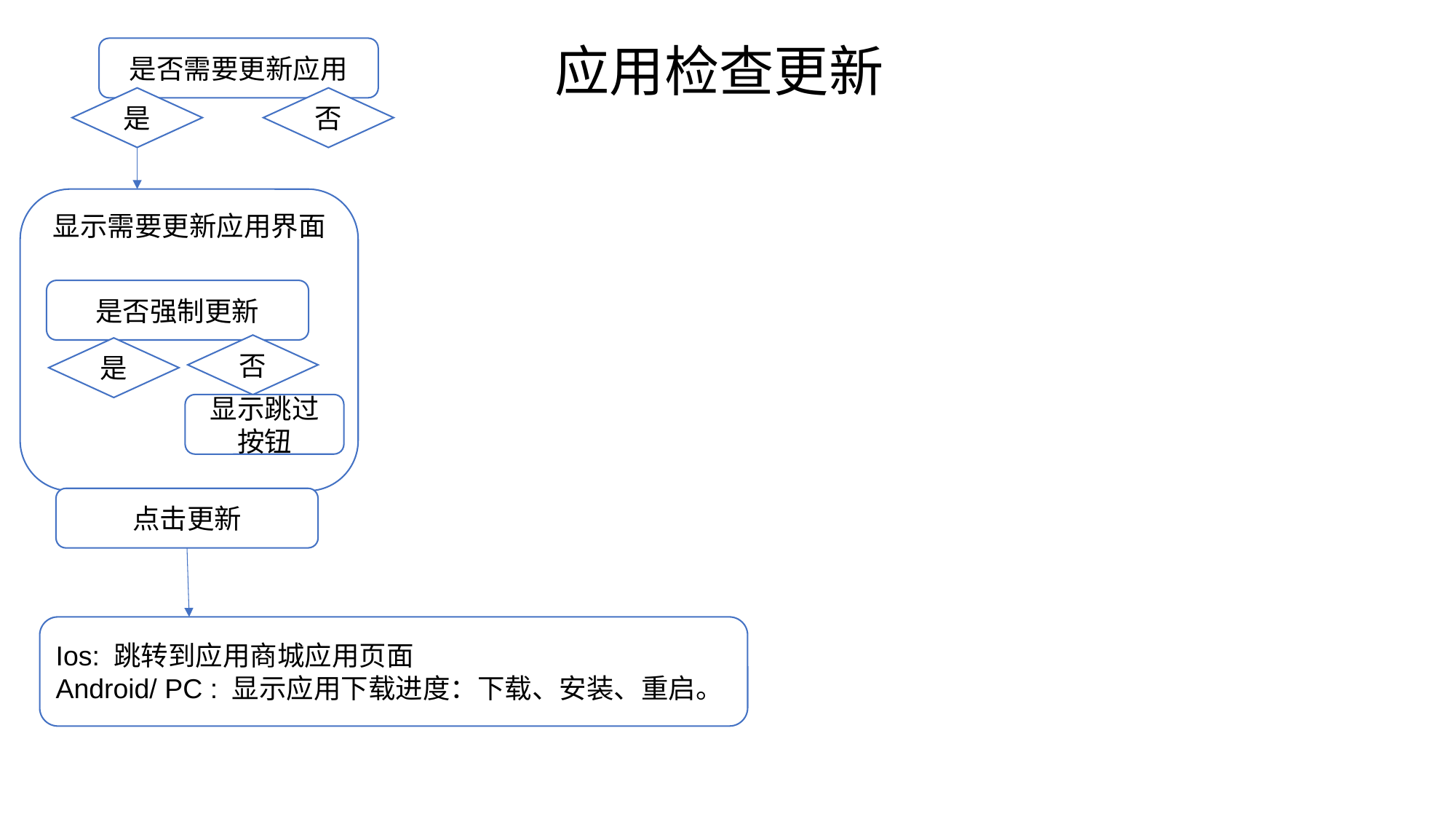

# 应用检查更新
是否需要更新应用
是
否
显示需要更新应用界面
是否强制更新
否
是
显示跳过按钮
点击更新
Ios: 跳转到应用商城应用页面
Android/ PC : 显示应用下载进度：下载、安装、重启。